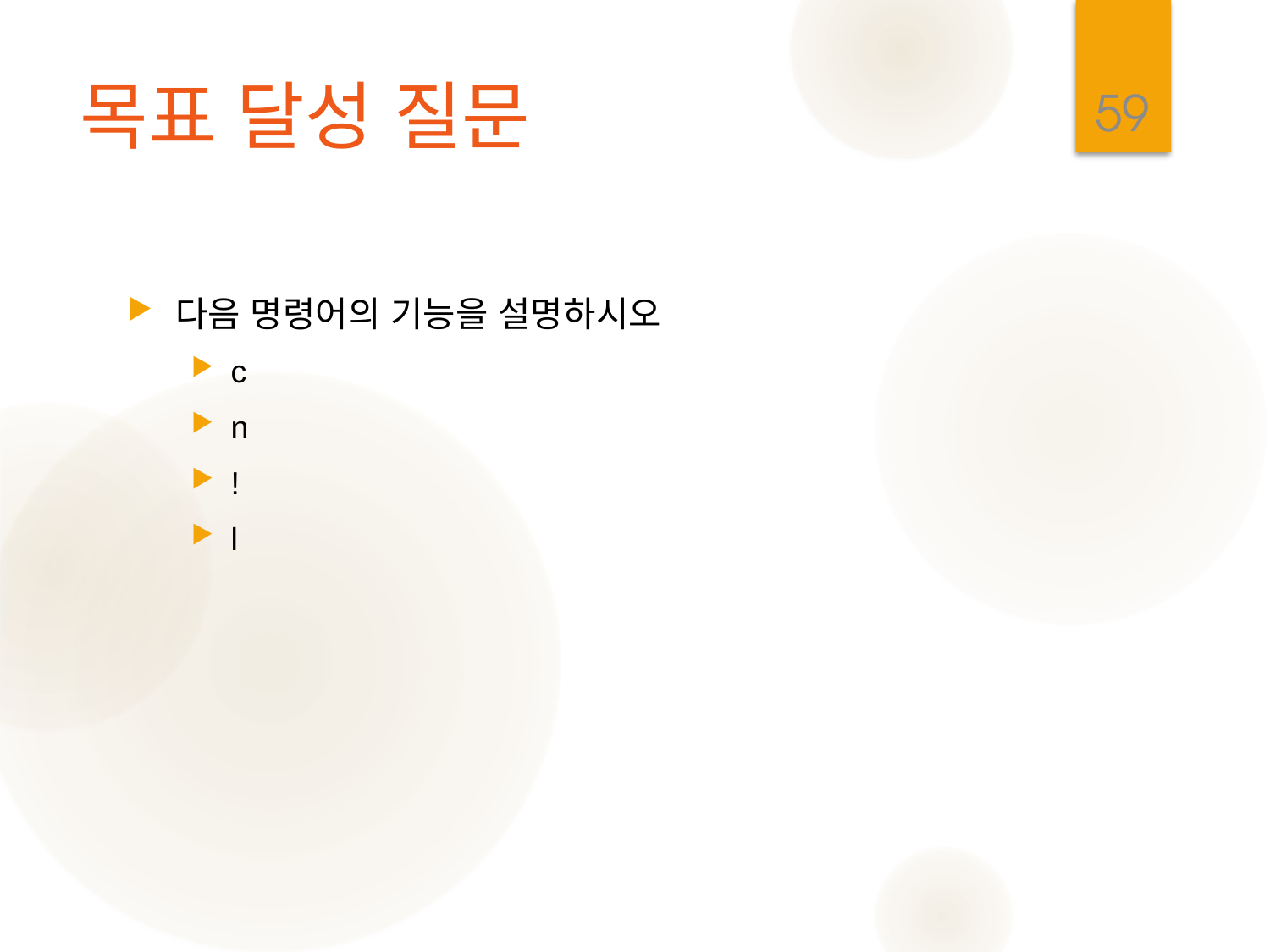

59
# 목표 달성 질문
다음 명령어의 기능을 설명하시오
c
n
!
l